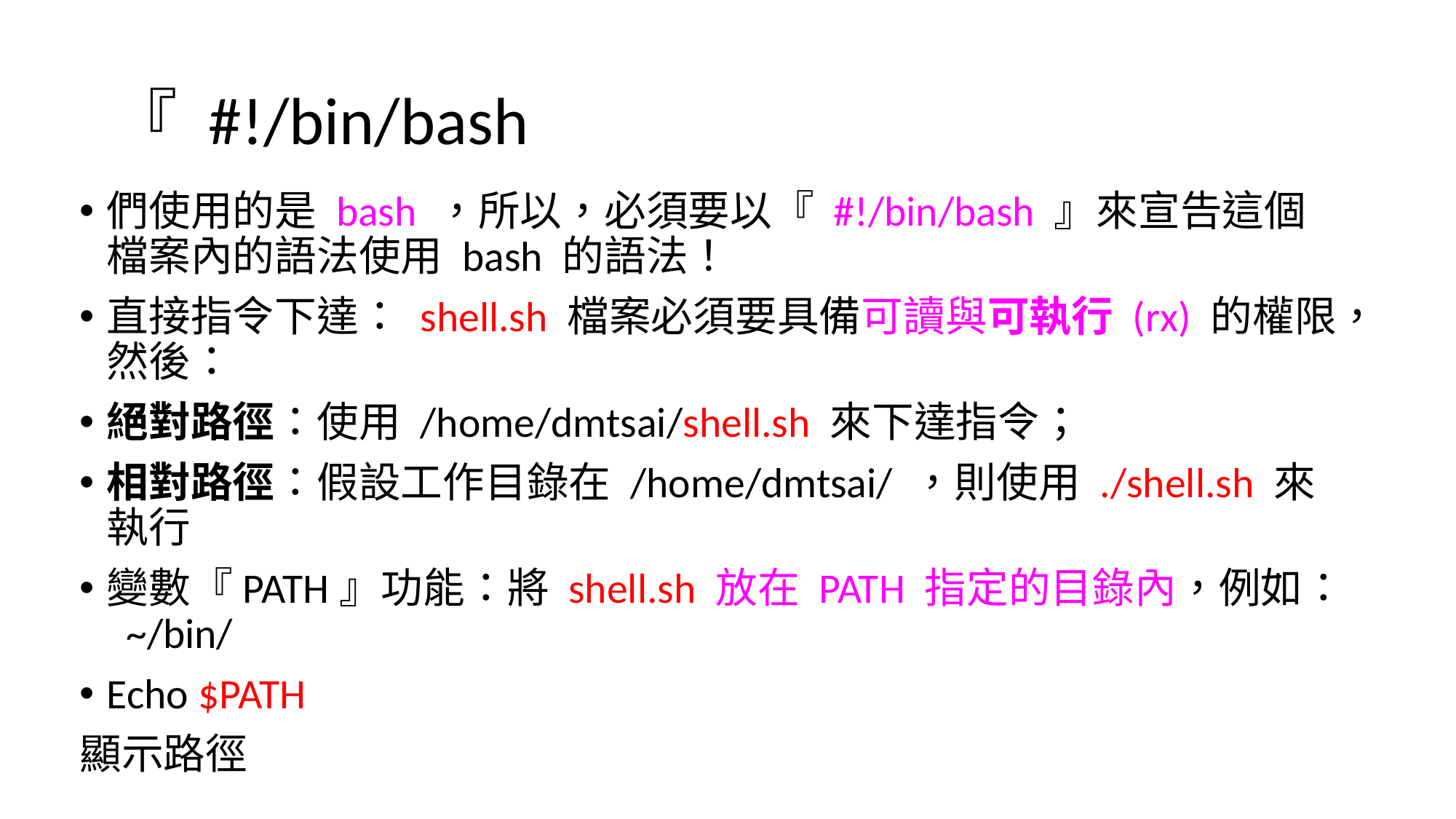

# 『 #!/bin/bash
們使用的是 bash ，所以，必須要以『 #!/bin/bash 』來宣告這個檔案內的語法使用 bash 的語法！
直接指令下達： shell.sh 檔案必須要具備可讀與可執行 (rx) 的權限，然後：
絕對路徑：使用 /home/dmtsai/shell.sh 來下達指令；
相對路徑：假設工作目錄在 /home/dmtsai/ ，則使用 ./shell.sh 來執行
變數『PATH』功能：將 shell.sh 放在 PATH 指定的目錄內，例如： ~/bin/
Echo $PATH
顯示路徑